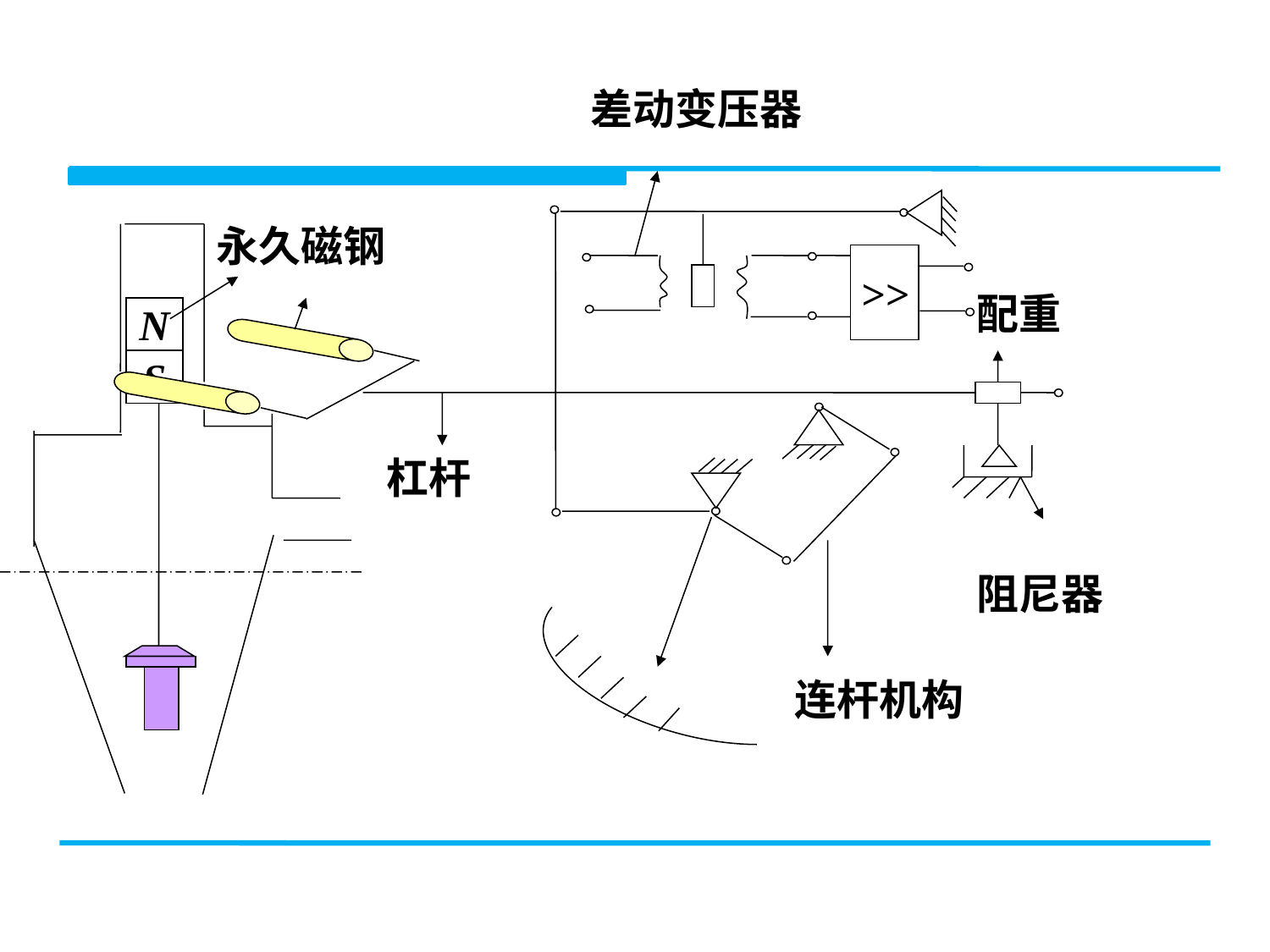

差动变压器

永久磁钢

>>

配重
N

S

杠杆

连杆机构

阻尼器